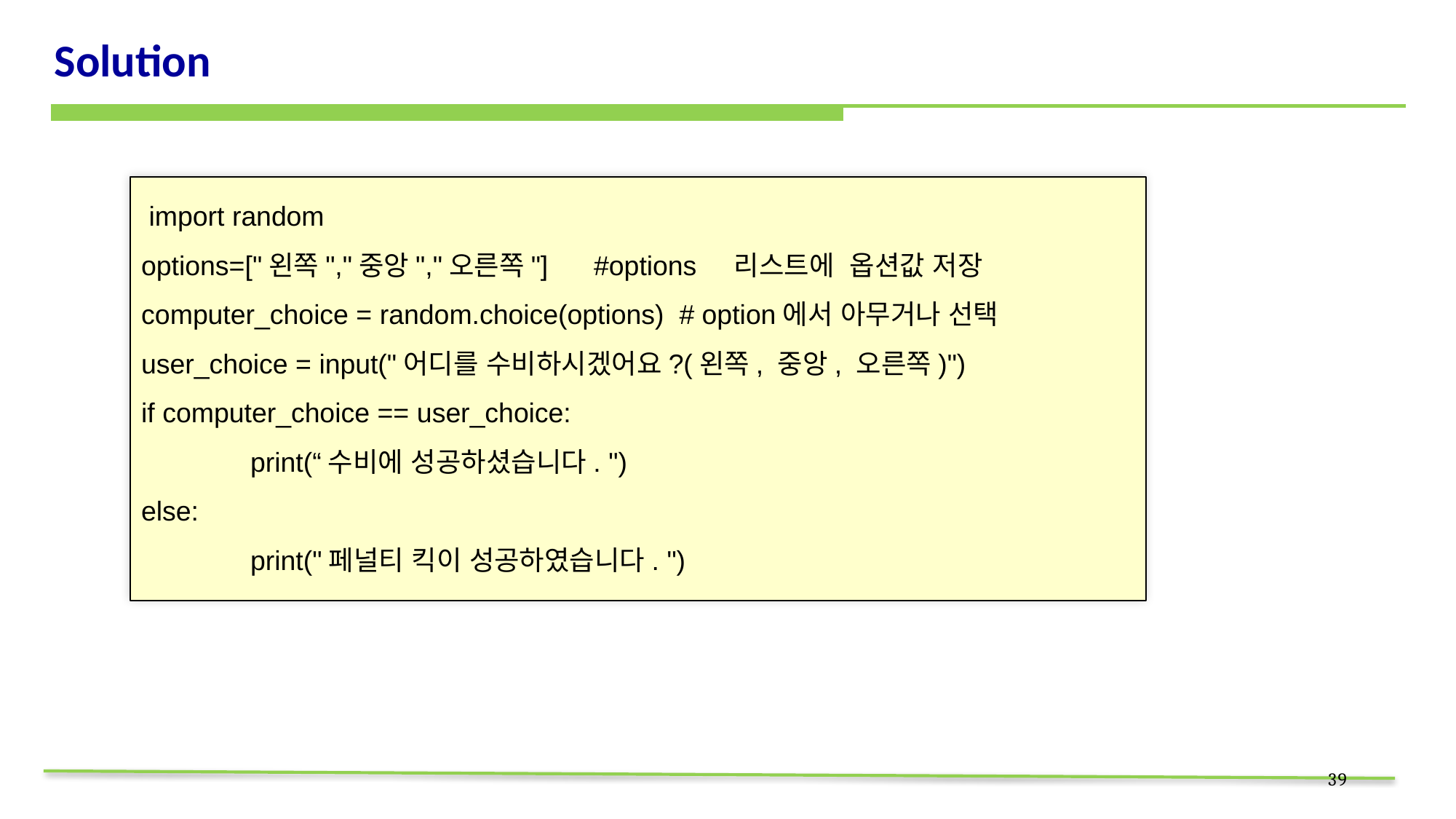

# Solution
 import random
options=["왼쪽","중앙","오른쪽"]      #options    리스트에  옵션값 저장
computer_choice = random.choice(options)  # option에서 아무거나 선택
user_choice = input("어디를 수비하시겠어요?(왼쪽, 중앙, 오른쪽)")
if computer_choice == user_choice:
	print(“수비에 성공하셨습니다. ")
else:
	print("페널티 킥이 성공하였습니다. ")
39